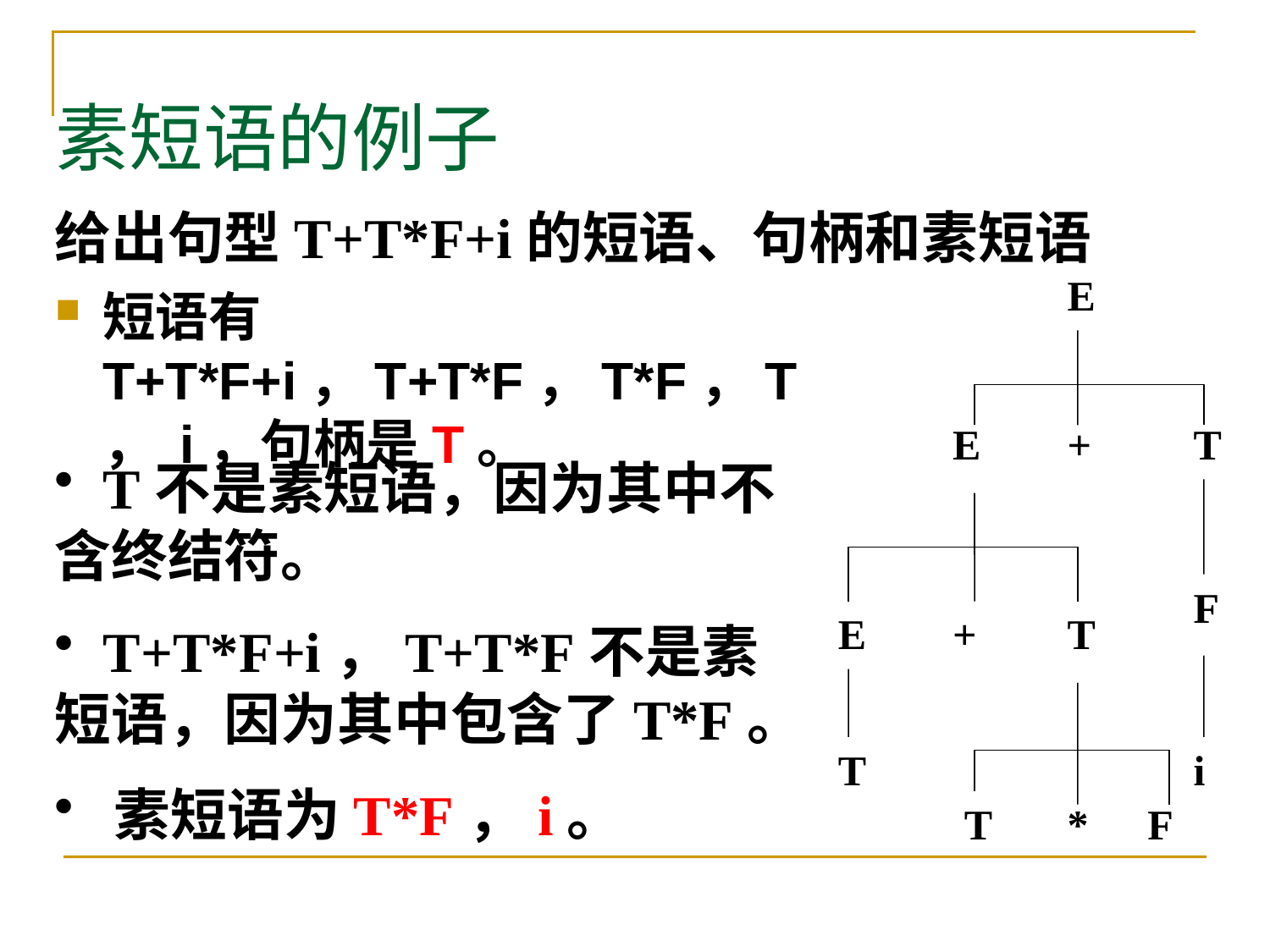

# 素短语的例子
给出句型T+T*F+i的短语、句柄和素短语
E

E
+
T

F
E
+
T

T
i

T
*
F
短语有T+T*F+i，T+T*F，T*F，T， i，句柄是T。
  T不是素短语，因为其中不含终结符。
  T+T*F+i，T+T*F不是素短语，因为其中包含了T*F。
  素短语为T*F，i。
48